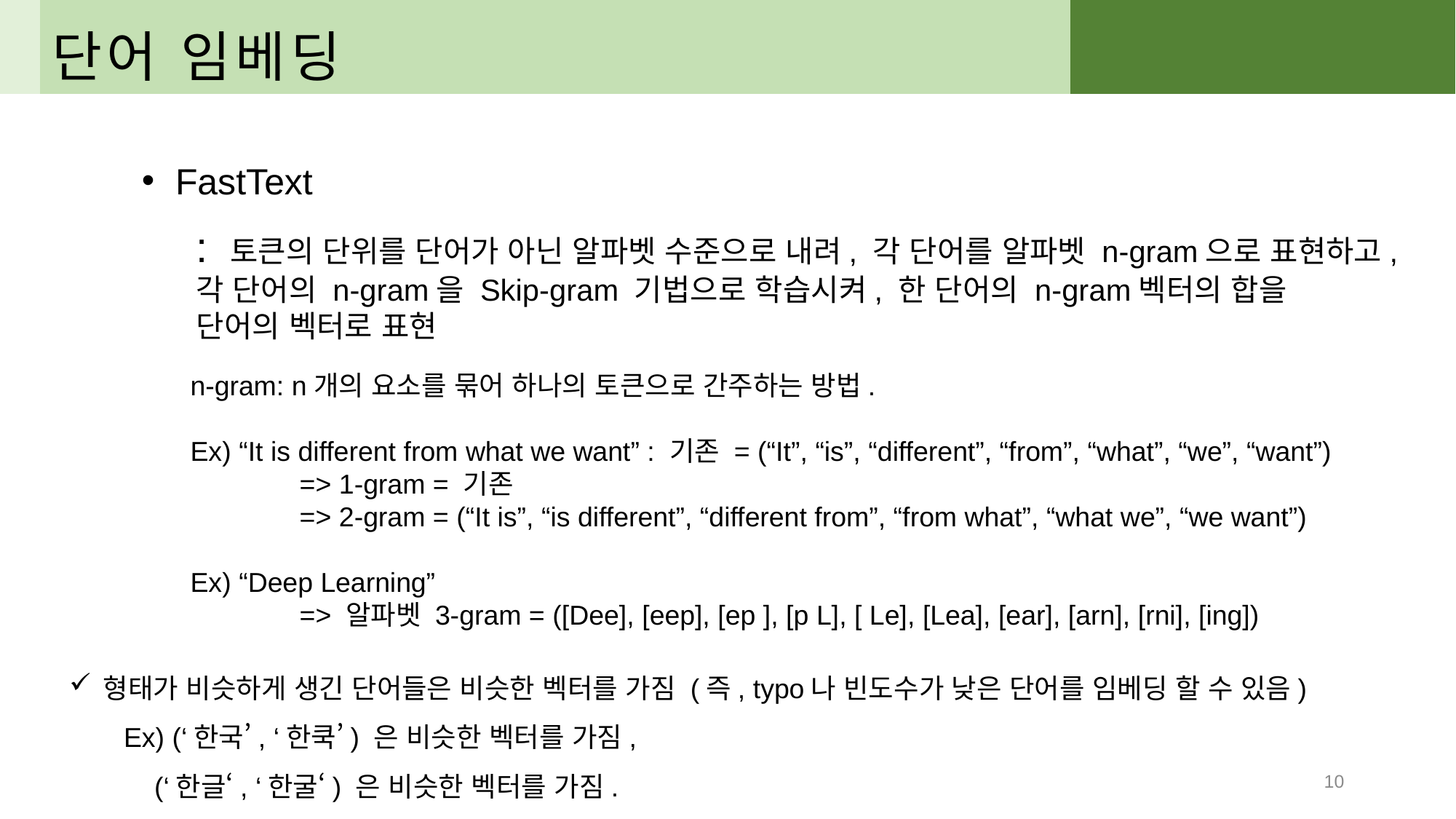

단어 임베딩

FastText

: 토큰의 단위를 단어가 아닌 알파벳 수준으로 내려, 각 단어를 알파벳 n-gram으로 표현하고,
각 단어의 n-gram을 Skip-gram 기법으로 학습시켜, 한 단어의 n-gram벡터의 합을
단어의 벡터로 표현
n-gram: n개의 요소를 묶어 하나의 토큰으로 간주하는 방법.

Ex) “It is different from what we want” : 기존 = (“It”, “is”, “different”, “from”, “what”, “we”, “want”)
	=> 1-gram = 기존
	=> 2-gram = (“It is”, “is different”, “different from”, “from what”, “what we”, “we want”)

Ex) “Deep Learning”
	=> 알파벳 3-gram = ([Dee], [eep], [ep ], [p L], [ Le], [Lea], [ear], [arn], [rni], [ing])
형태가 비슷하게 생긴 단어들은 비슷한 벡터를 가짐 (즉, typo나 빈도수가 낮은 단어를 임베딩 할 수 있음)
Ex) (‘한국’, ‘한쿡’) 은 비슷한 벡터를 가짐,
    (‘한글‘, ‘한굴‘) 은 비슷한 벡터를 가짐.
10